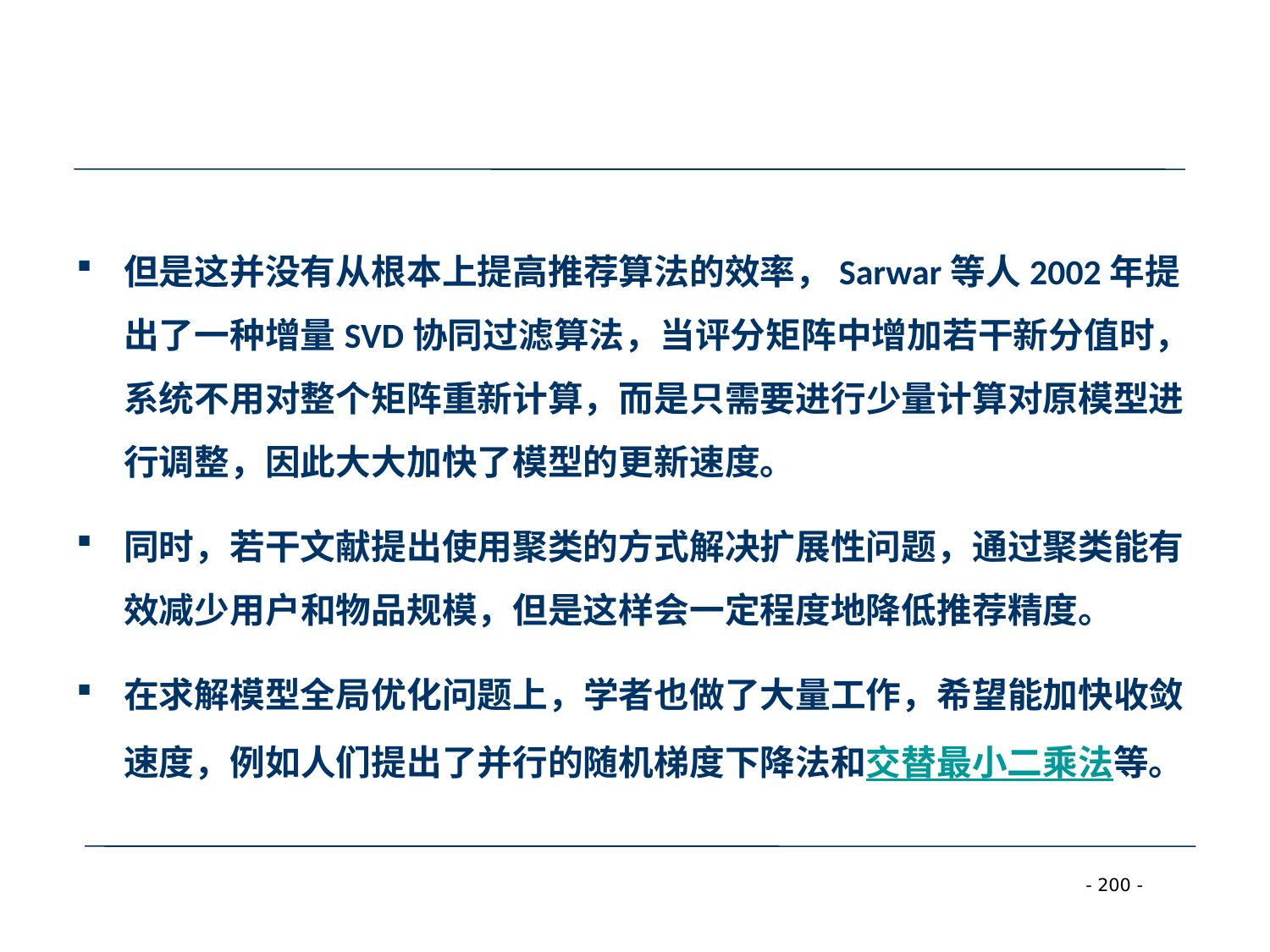

#
但是这并没有从根本上提高推荐算法的效率，Sarwar等人2002年提出了一种增量SVD协同过滤算法，当评分矩阵中增加若干新分值时，系统不用对整个矩阵重新计算，而是只需要进行少量计算对原模型进行调整，因此大大加快了模型的更新速度。
同时，若干文献提出使用聚类的方式解决扩展性问题，通过聚类能有效减少用户和物品规模，但是这样会一定程度地降低推荐精度。
在求解模型全局优化问题上，学者也做了大量工作，希望能加快收敛速度，例如人们提出了并行的随机梯度下降法和交替最小二乘法等。